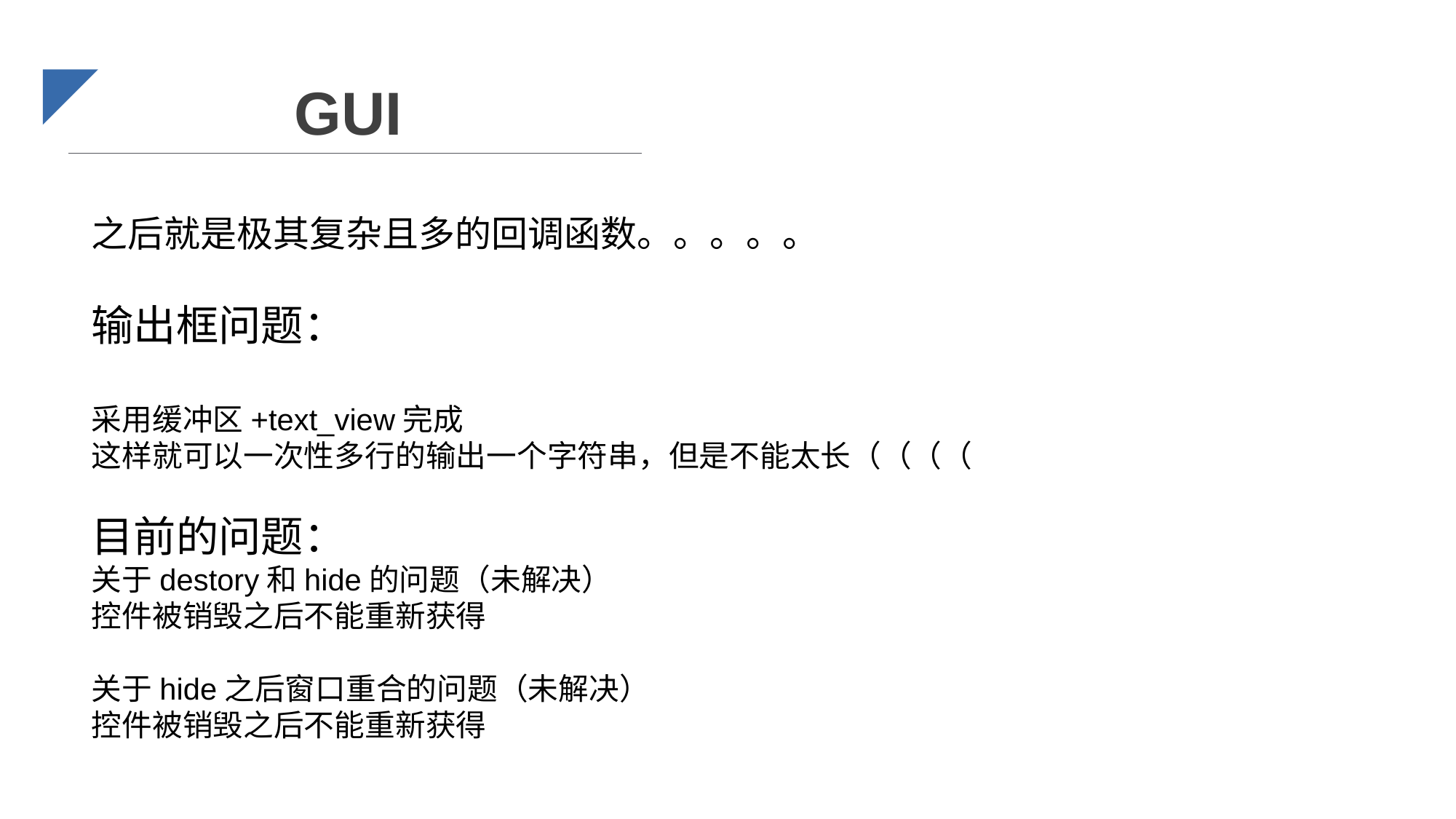

GUI

之后就是极其复杂且多的回调函数。。。。。

输出框问题：

采用缓冲区+text_view完成
这样就可以一次性多行的输出一个字符串，但是不能太长（（（（

目前的问题：
关于destory和hide的问题（未解决）
控件被销毁之后不能重新获得

关于hide之后窗口重合的问题（未解决）
控件被销毁之后不能重新获得